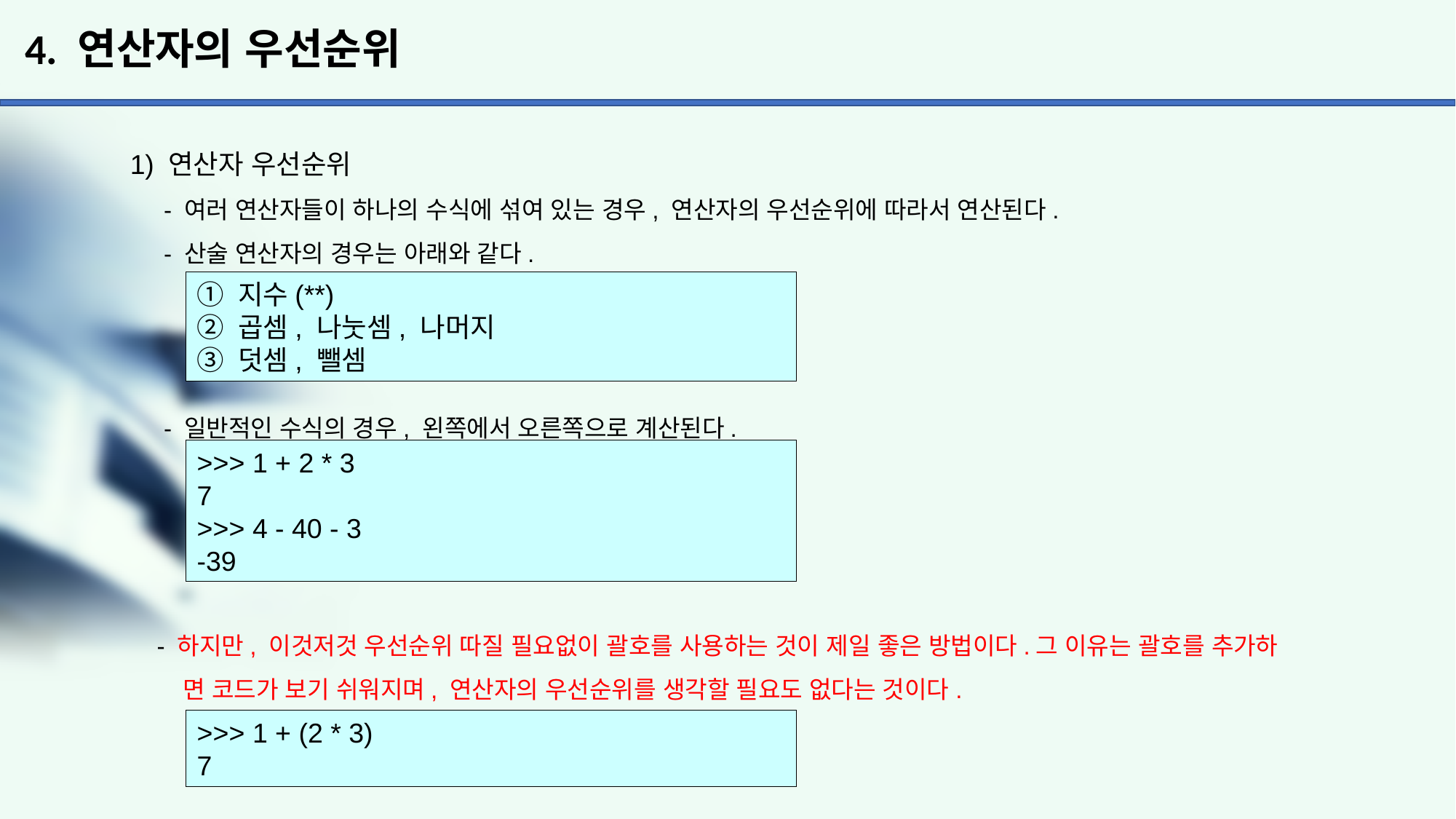

# 4. 연산자의 우선순위
1) 연산자 우선순위
     - 여러 연산자들이 하나의 수식에 섞여 있는 경우, 연산자의 우선순위에 따라서 연산된다.
     - 산술 연산자의 경우는 아래와 같다.

     - 일반적인 수식의 경우, 왼쪽에서 오른쪽으로 계산된다.

    - 하지만, 이것저것 우선순위 따질 필요없이 괄호를 사용하는 것이 제일 좋은 방법이다.그 이유는 괄호를 추가하
       면 코드가 보기 쉬워지며, 연산자의 우선순위를 생각할 필요도 없다는 것이다.

① 지수(**)
② 곱셈, 나눗셈, 나머지
③ 덧셈, 뺄셈
>>> 1 + 2 * 3
7
>>> 4 - 40 - 3
-39
>>> 1 + (2 * 3)
7